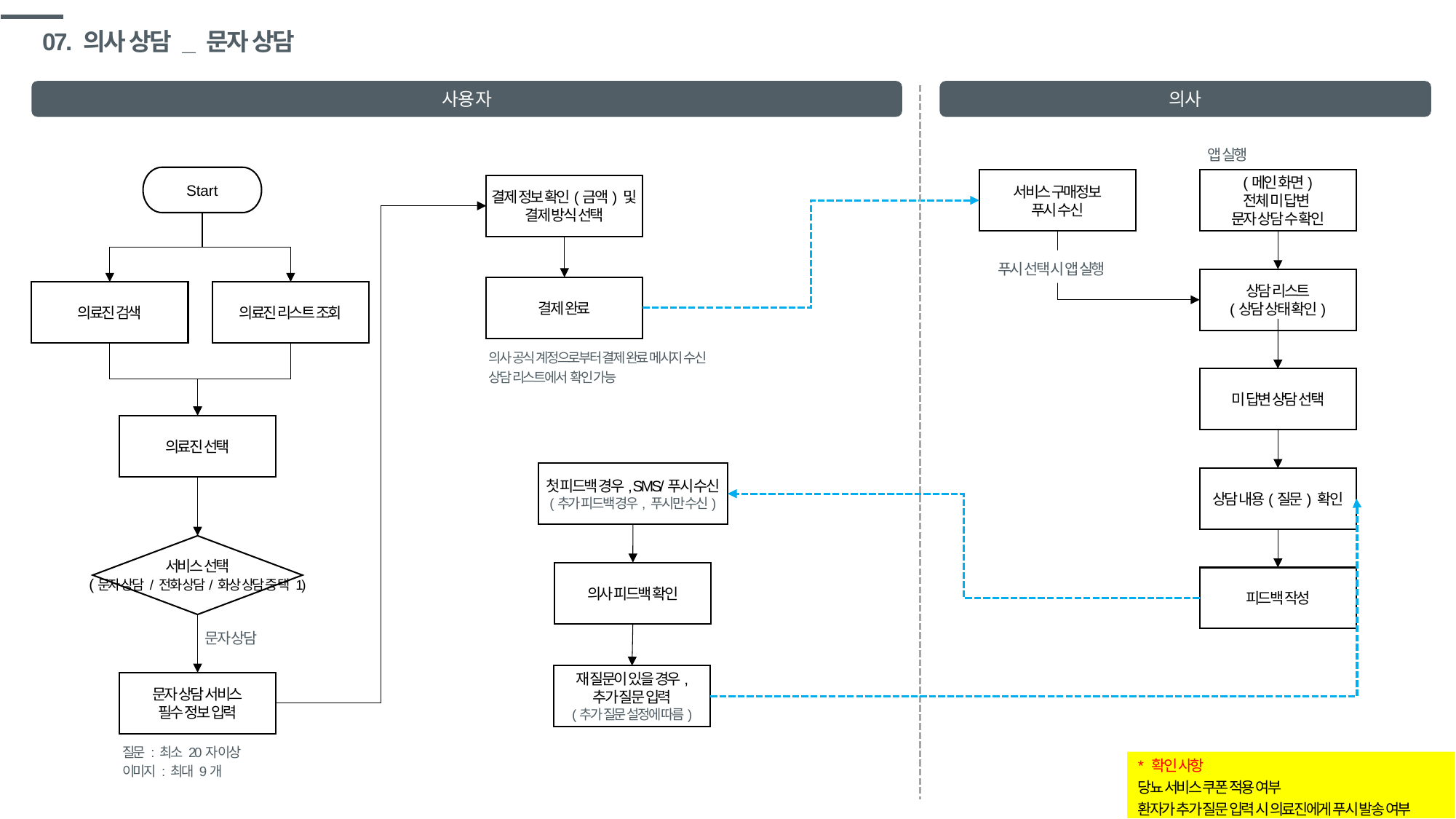

# 07. 의사 상담 _ 문자 상담
사용자
의사
앱 실행
Start
서비스 구매정보
푸시 수신
(메인 화면)
전체 미 답변
문자 상담 수 확인
결제 정보 확인(금액) 및
결제 방식 선택
푸시 선택 시 앱 실행
상담 리스트
(상담 상태 확인)
결제 완료
의료진 검색
의료진 리스트 조회
의사 공식 계정으로부터 결제 완료 메시지 수신
상담 리스트에서  확인 가능
미 답변 상담 선택
의료진 선택
첫 피드백 경우, SMS/푸시 수신
(추가 피드백 경우, 푸시만 수신)
상담 내용(질문) 확인
서비스 선택
(문자 상담 / 전화 상담/ 화상 상담 중 택 1)
의사 피드백 확인
피드백 작성
문자 상담
재 질문이 있을 경우,
추가 질문 입력
(추가 질문 설정에 따름)
문자 상담 서비스
필수 정보 입력
질문 : 최소 20자 이상
이미지 : 최대 9개
* 확인 사항
당뇨 서비스 쿠폰 적용 여부
환자가 추가 질문 입력 시 의료진에게 푸시 발송 여부